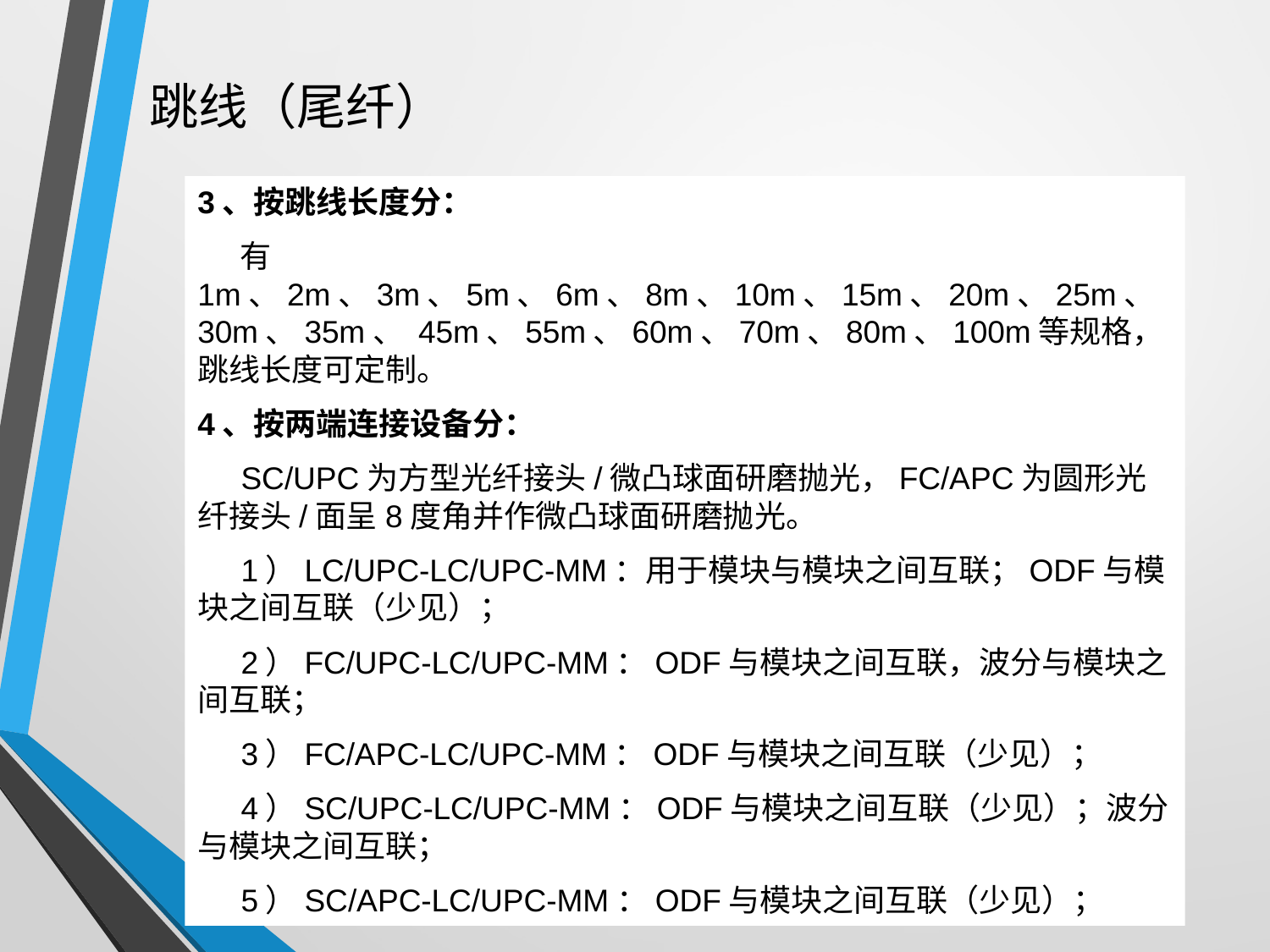

跳线（尾纤）
3、按跳线长度分：
     有1m、2m、3m、5m、6m、8m、10m、15m、20m、25m、30m、35m、 45m、55m、60m、70m、80m、100m等规格，跳线长度可定制。
4、按两端连接设备分：
     SC/UPC为方型光纤接头/微凸球面研磨抛光，FC/APC为圆形光纤接头/面呈8度角并作微凸球面研磨抛光。
     1）LC/UPC-LC/UPC-MM：用于模块与模块之间互联；ODF与模块之间互联（少见）；
     2）FC/UPC-LC/UPC-MM：ODF与模块之间互联，波分与模块之间互联；
     3）FC/APC-LC/UPC-MM：ODF与模块之间互联（少见）；
     4）SC/UPC-LC/UPC-MM：ODF与模块之间互联（少见）；波分与模块之间互联；
     5）SC/APC-LC/UPC-MM：ODF与模块之间互联（少见）；